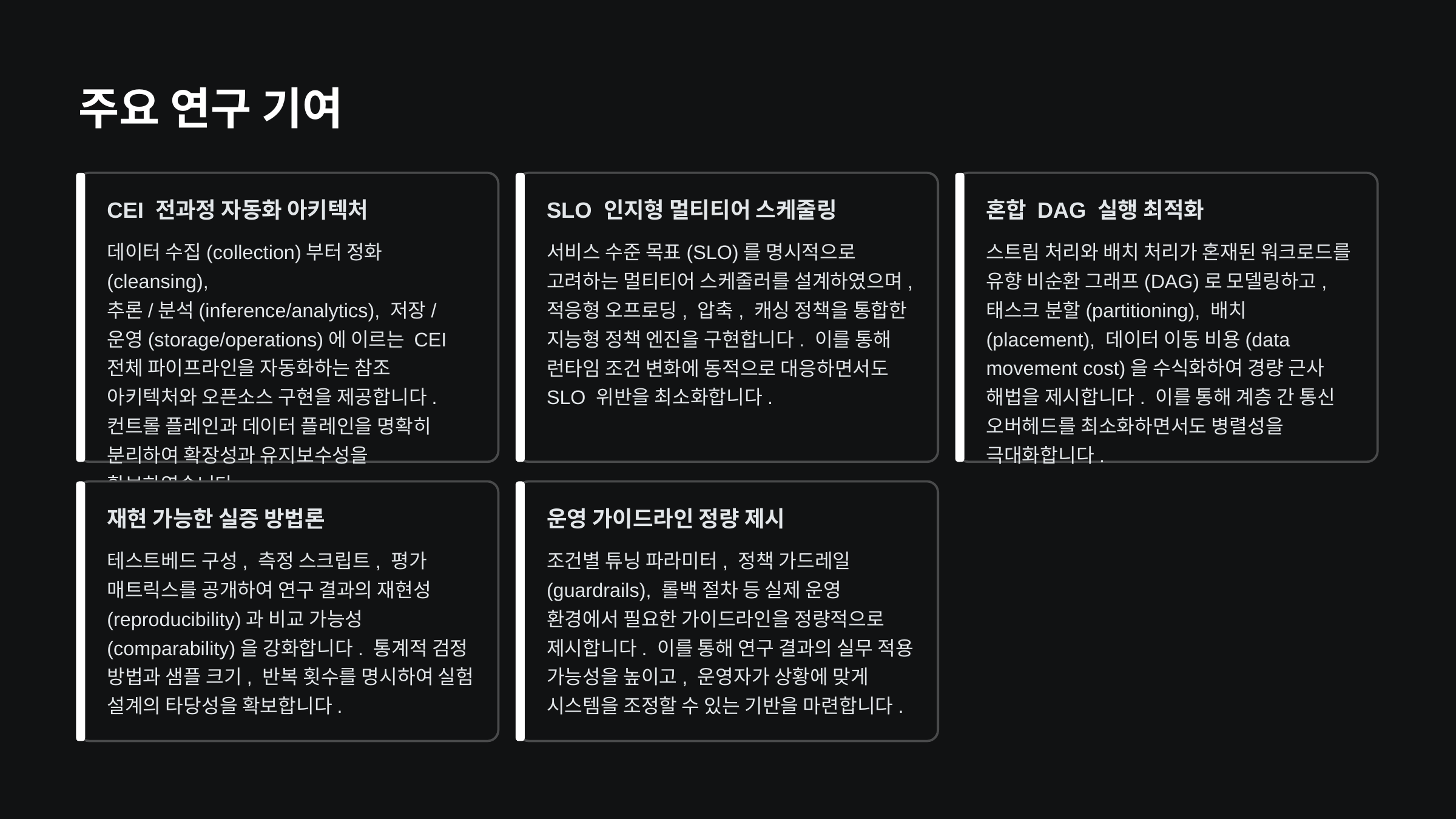

주요 연구 기여

CEI 전과정 자동화 아키텍처
SLO 인지형 멀티티어 스케줄링
혼합 DAG 실행 최적화
데이터 수집(collection)부터 정화(cleansing), 추론/분석(inference/analytics), 저장/운영(storage/operations)에 이르는 CEI 전체 파이프라인을 자동화하는 참조 아키텍처와 오픈소스 구현을 제공합니다. 컨트롤 플레인과 데이터 플레인을 명확히 분리하여 확장성과 유지보수성을 확보하였습니다.
서비스 수준 목표(SLO)를 명시적으로 고려하는 멀티티어 스케줄러를 설계하였으며, 적응형 오프로딩, 압축, 캐싱 정책을 통합한 지능형 정책 엔진을 구현합니다. 이를 통해 런타임 조건 변화에 동적으로 대응하면서도 SLO 위반을 최소화합니다.
스트림 처리와 배치 처리가 혼재된 워크로드를 유향 비순환 그래프(DAG)로 모델링하고, 태스크 분할(partitioning), 배치(placement), 데이터 이동 비용(data movement cost)을 수식화하여 경량 근사 해법을 제시합니다. 이를 통해 계층 간 통신 오버헤드를 최소화하면서도 병렬성을 극대화합니다.

재현 가능한 실증 방법론
운영 가이드라인 정량 제시
테스트베드 구성, 측정 스크립트, 평가 매트릭스를 공개하여 연구 결과의 재현성(reproducibility)과 비교 가능성(comparability)을 강화합니다. 통계적 검정 방법과 샘플 크기, 반복 횟수를 명시하여 실험 설계의 타당성을 확보합니다.
조건별 튜닝 파라미터, 정책 가드레일(guardrails), 롤백 절차 등 실제 운영 환경에서 필요한 가이드라인을 정량적으로 제시합니다. 이를 통해 연구 결과의 실무 적용 가능성을 높이고, 운영자가 상황에 맞게 시스템을 조정할 수 있는 기반을 마련합니다.